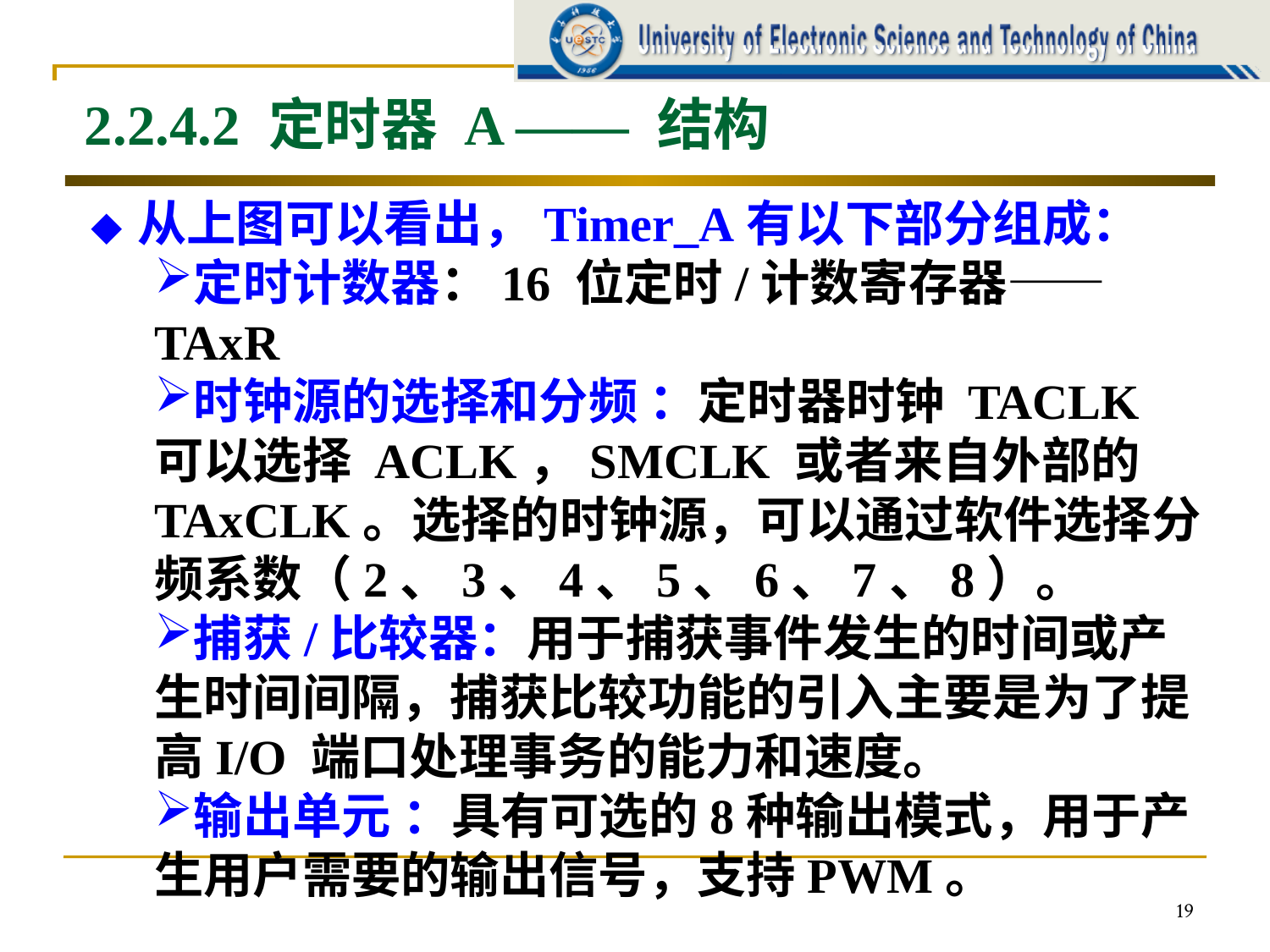

2.2.4.2 定时器 A —— 结构
◆ 从上图可以看出，Timer_A有以下部分组成：
定时计数器：16 位定时/计数寄存器——TAxR
时钟源的选择和分频 ：定时器时钟 TACLK 可以选择 ACLK，SMCLK 或者来自外部的 TAxCLK。选择的时钟源，可以通过软件选择分频系数（2、3、4、5、6、7、8）。
捕获/比较器：用于捕获事件发生的时间或产生时间间隔，捕获比较功能的引入主要是为了提高I/O 端口处理事务的能力和速度。
输出单元 ：具有可选的8种输出模式，用于产生用户需要的输出信号，支持PWM。
19